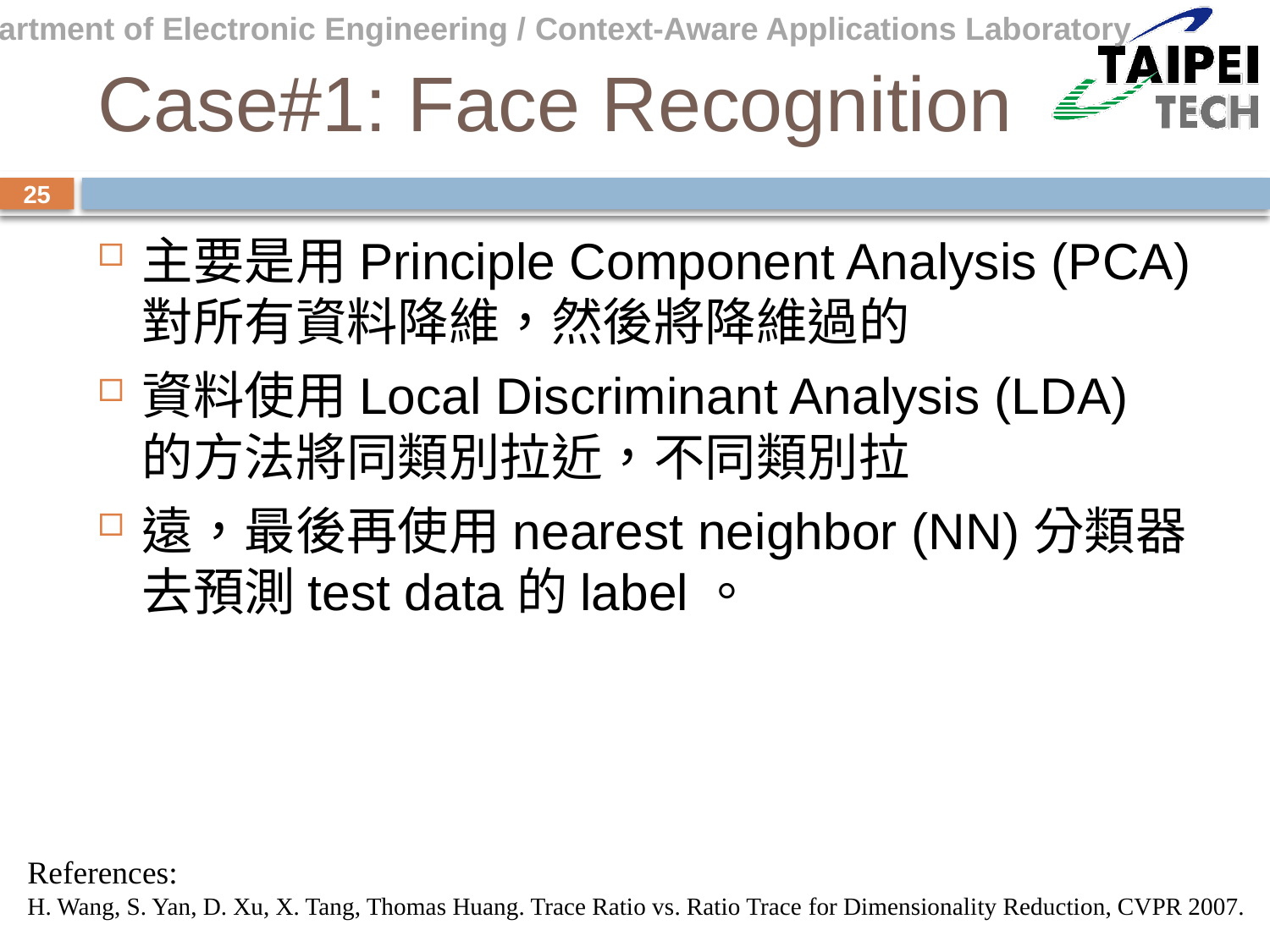

# Case#1: Face Recognition
25
主要是用Principle Component Analysis (PCA) 對所有資料降維，然後將降維過的
資料使用Local Discriminant Analysis (LDA) 的方法將同類別拉近，不同類別拉
遠，最後再使用nearest neighbor (NN)分類器去預測test data的label。
References:
H. Wang, S. Yan, D. Xu, X. Tang, Thomas Huang. Trace Ratio vs. Ratio Trace for Dimensionality Reduction, CVPR 2007.